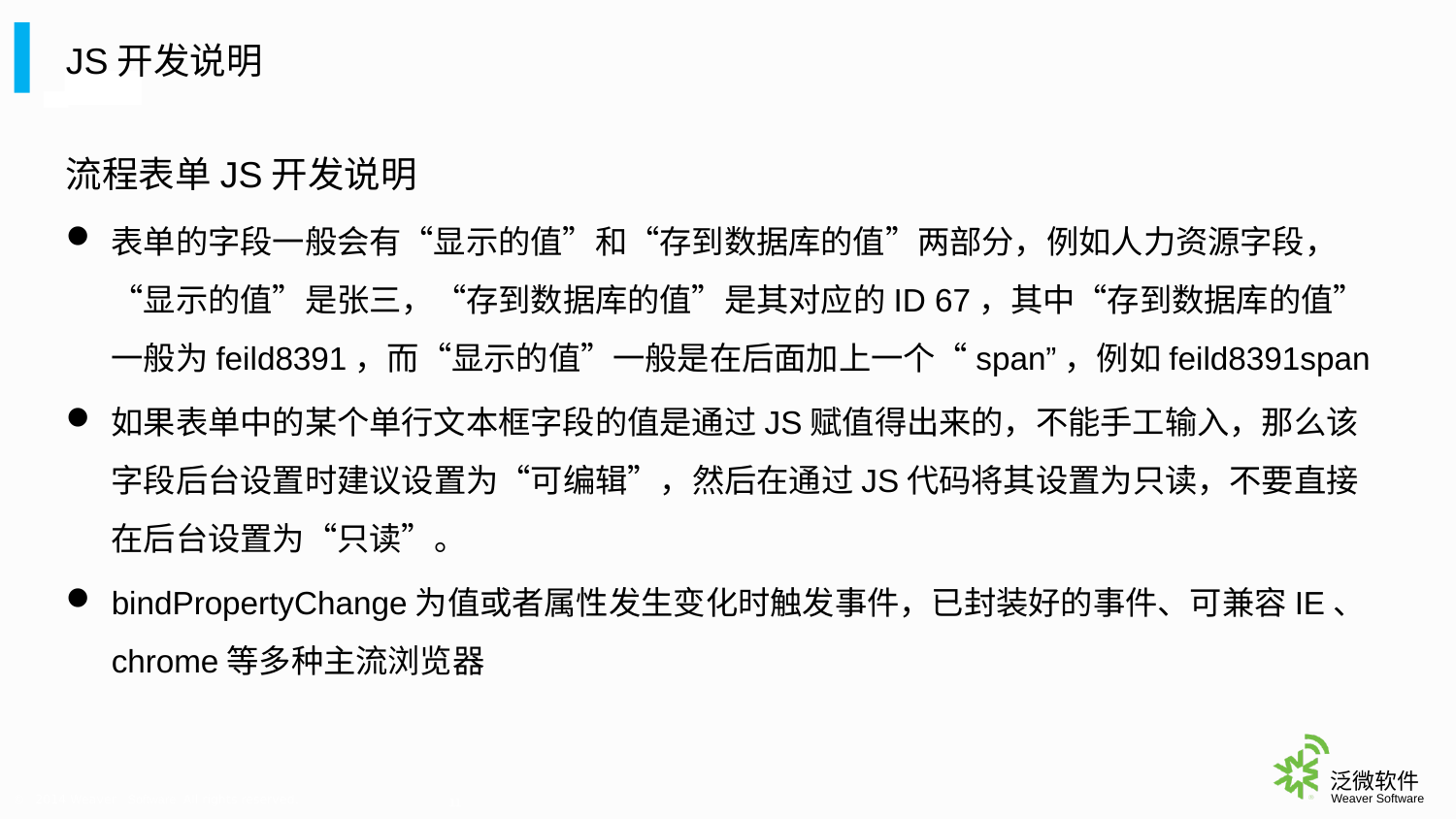

JS开发说明
流程表单JS开发说明
表单的字段一般会有“显示的值”和“存到数据库的值”两部分，例如人力资源字段，“显示的值”是张三，“存到数据库的值”是其对应的ID 67，其中“存到数据库的值”一般为feild8391，而“显示的值”一般是在后面加上一个“span”，例如feild8391span
如果表单中的某个单行文本框字段的值是通过JS赋值得出来的，不能手工输入，那么该字段后台设置时建议设置为“可编辑”，然后在通过JS代码将其设置为只读，不要直接在后台设置为“只读”。
bindPropertyChange为值或者属性发生变化时触发事件，已封装好的事件、可兼容IE、chrome等多种主流浏览器